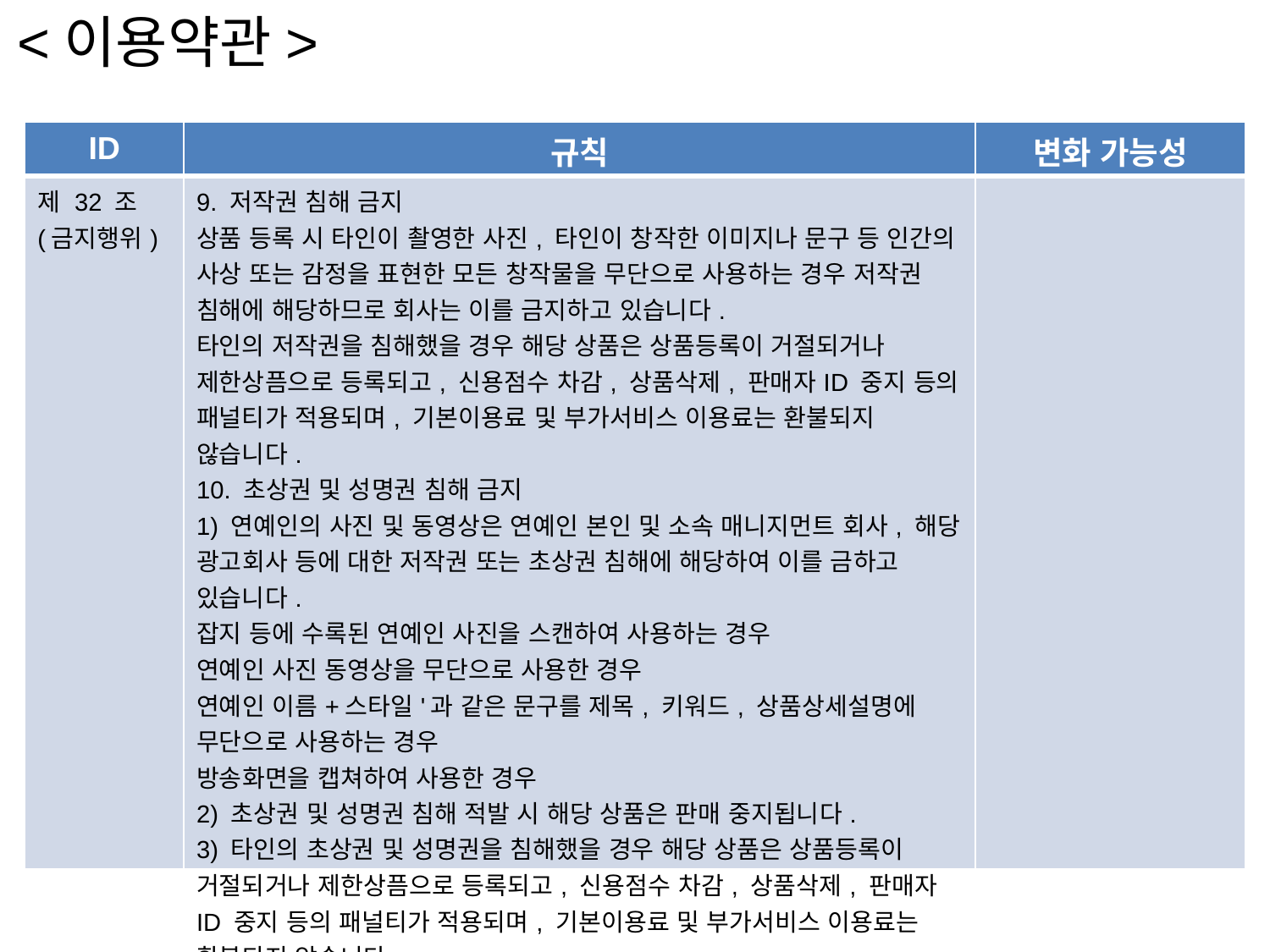

<이용약관>
| ID | 규칙 | 변화 가능성 |
| --- | --- | --- |
| 제 32 조 (금지행위) | 9. 저작권 침해 금지 상품 등록 시 타인이 촬영한 사진, 타인이 창작한 이미지나 문구 등 인간의 사상 또는 감정을 표현한 모든 창작물을 무단으로 사용하는 경우 저작권 침해에 해당하므로 회사는 이를 금지하고 있습니다. 타인의 저작권을 침해했을 경우 해당 상품은 상품등록이 거절되거나 제한상픔으로 등록되고, 신용점수 차감, 상품삭제, 판매자ID 중지 등의 패널티가 적용되며, 기본이용료 및 부가서비스 이용료는 환불되지 않습니다. 10. 초상권 및 성명권 침해 금지 1) 연예인의 사진 및 동영상은 연예인 본인 및 소속 매니지먼트 회사, 해당 광고회사 등에 대한 저작권 또는 초상권 침해에 해당하여 이를 금하고 있습니다. 잡지 등에 수록된 연예인 사진을 스캔하여 사용하는 경우 연예인 사진 동영상을 무단으로 사용한 경우 연예인 이름+스타일'과 같은 문구를 제목, 키워드, 상품상세설명에 무단으로 사용하는 경우 방송화면을 캡쳐하여 사용한 경우 2) 초상권 및 성명권 침해 적발 시 해당 상품은 판매 중지됩니다. 3) 타인의 초상권 및 성명권을 침해했을 경우 해당 상품은 상품등록이 거절되거나 제한상픔으로 등록되고, 신용점수 차감, 상품삭제, 판매자ID 중지 등의 패널티가 적용되며, 기본이용료 및 부가서비스 이용료는 환불되지 않습니다. |  |